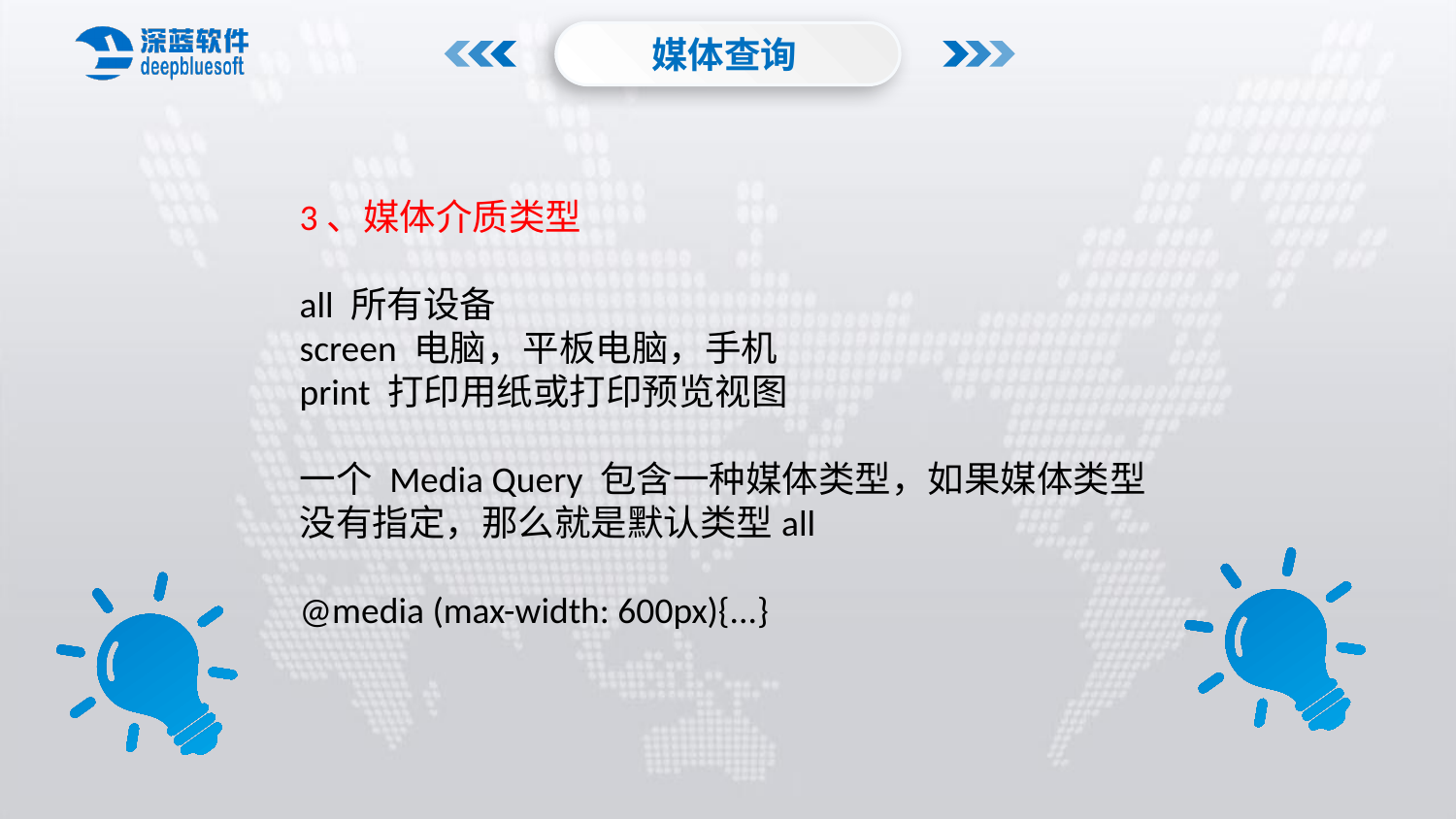

媒体查询

3、媒体介质类型

all 所有设备
screen 电脑，平板电脑，手机
print 打印用纸或打印预览视图

一个 Media Query 包含一种媒体类型，如果媒体类型没有指定，那么就是默认类型all

@media (max-width: 600px){...}